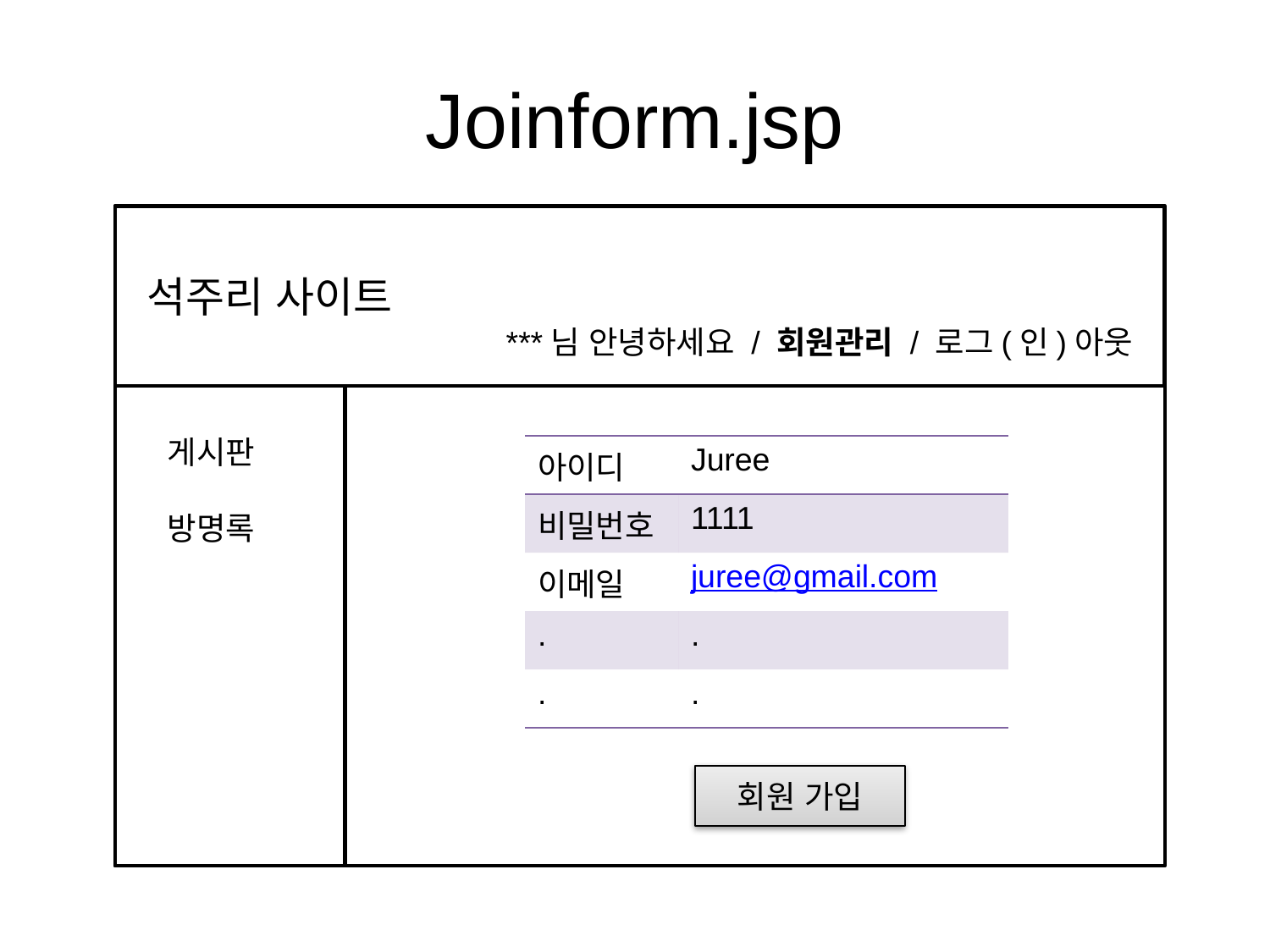

# Joinform.jsp

 석주리 사이트
***님 안녕하세요 / 회원관리 / 로그(인)아웃

게시판

방명록
| 아이디 | Juree |
| --- | --- |
| 비밀번호 | 1111 |
| 이메일 | juree@gmail.com |
| . | . |
| . | . |
회원 가입